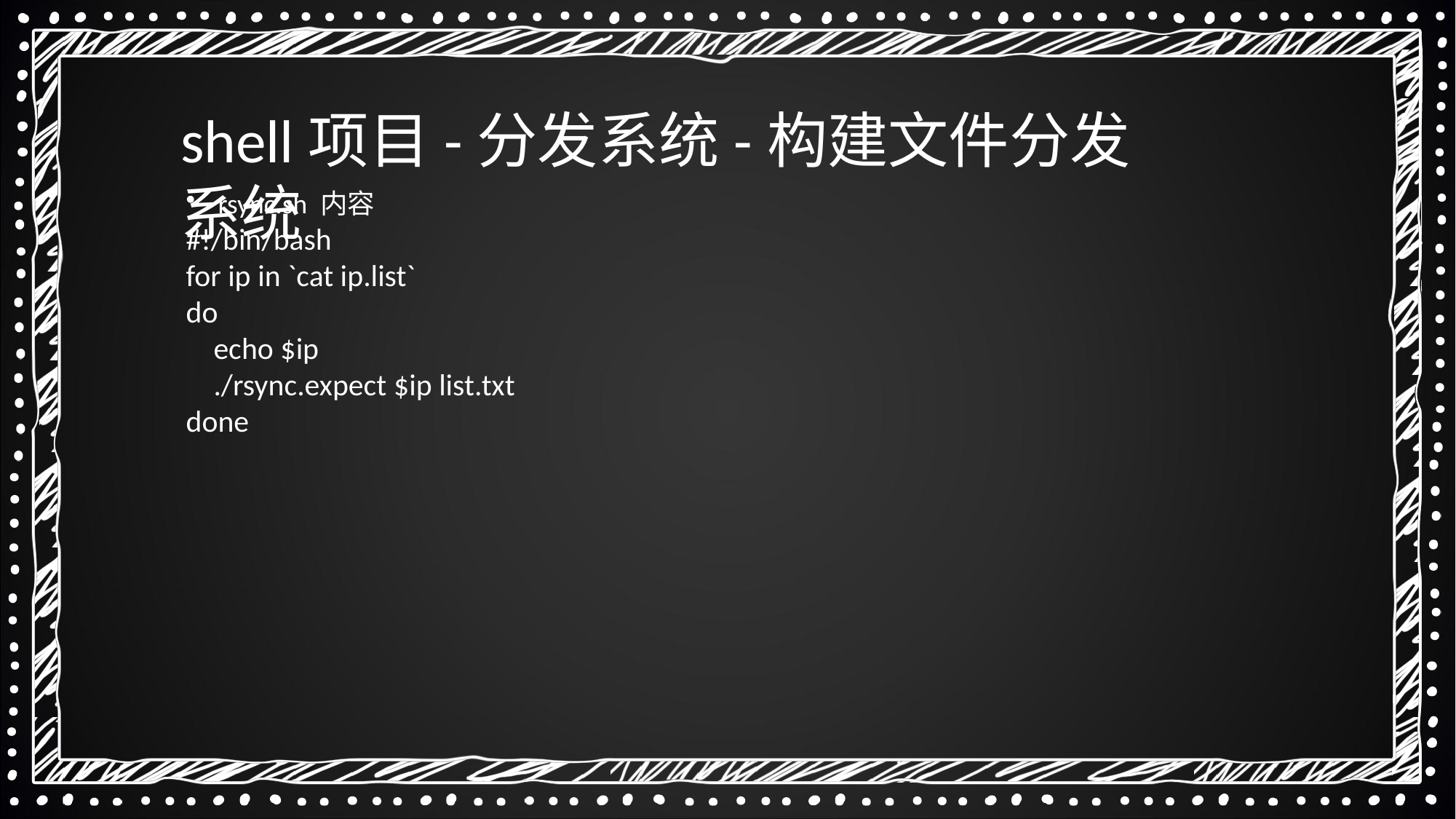

shell项目-分发系统-构建文件分发系统
 rsync.sh 内容
#!/bin/bash
for ip in `cat ip.list`
do
    echo $ip
    ./rsync.expect $ip list.txt
done